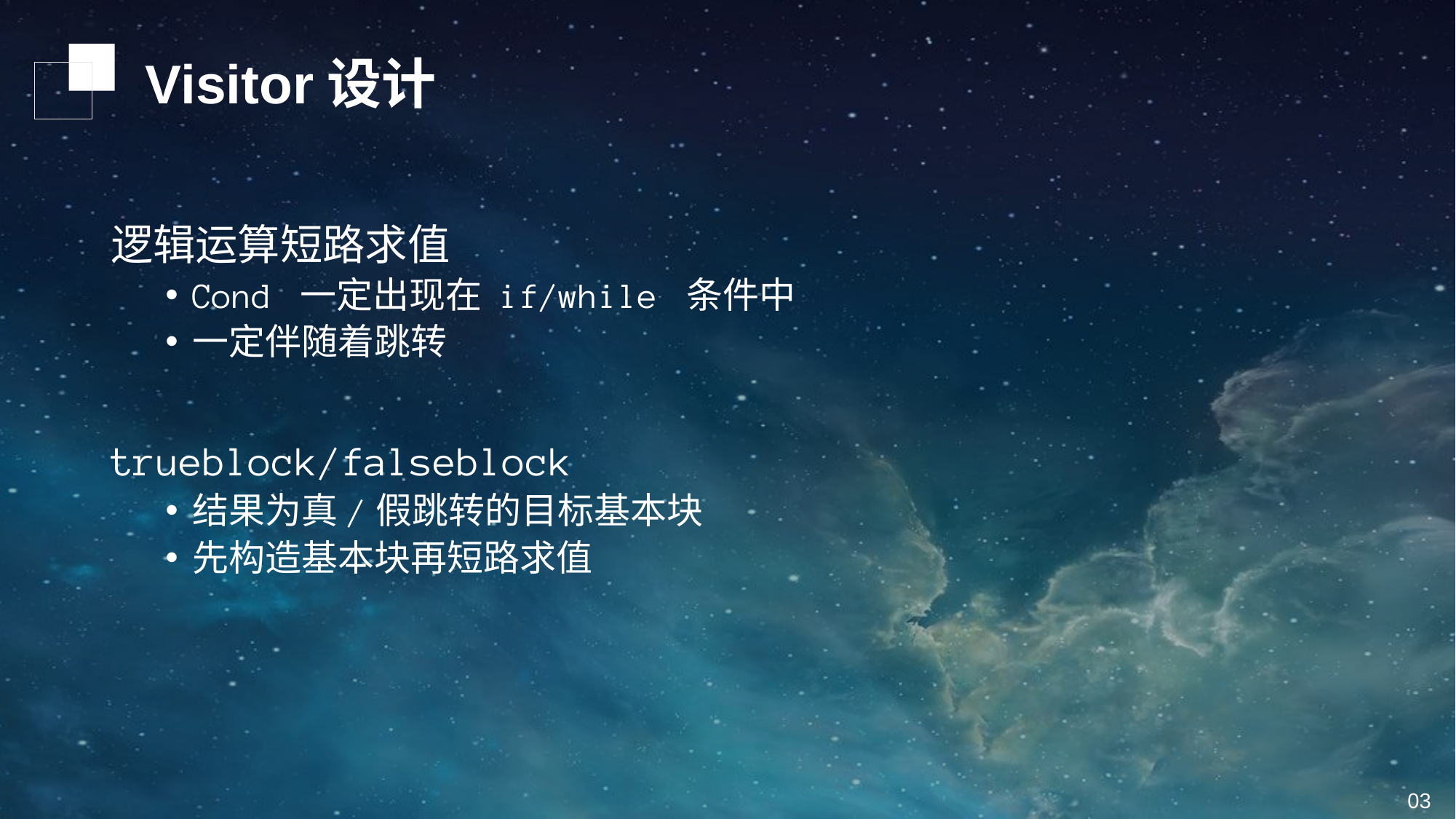

Visitor设计

逻辑运算短路求值
Cond 一定出现在 if/while 条件中
一定伴随着跳转

trueblock/falseblock
结果为真/假跳转的目标基本块
先构造基本块再短路求值
03